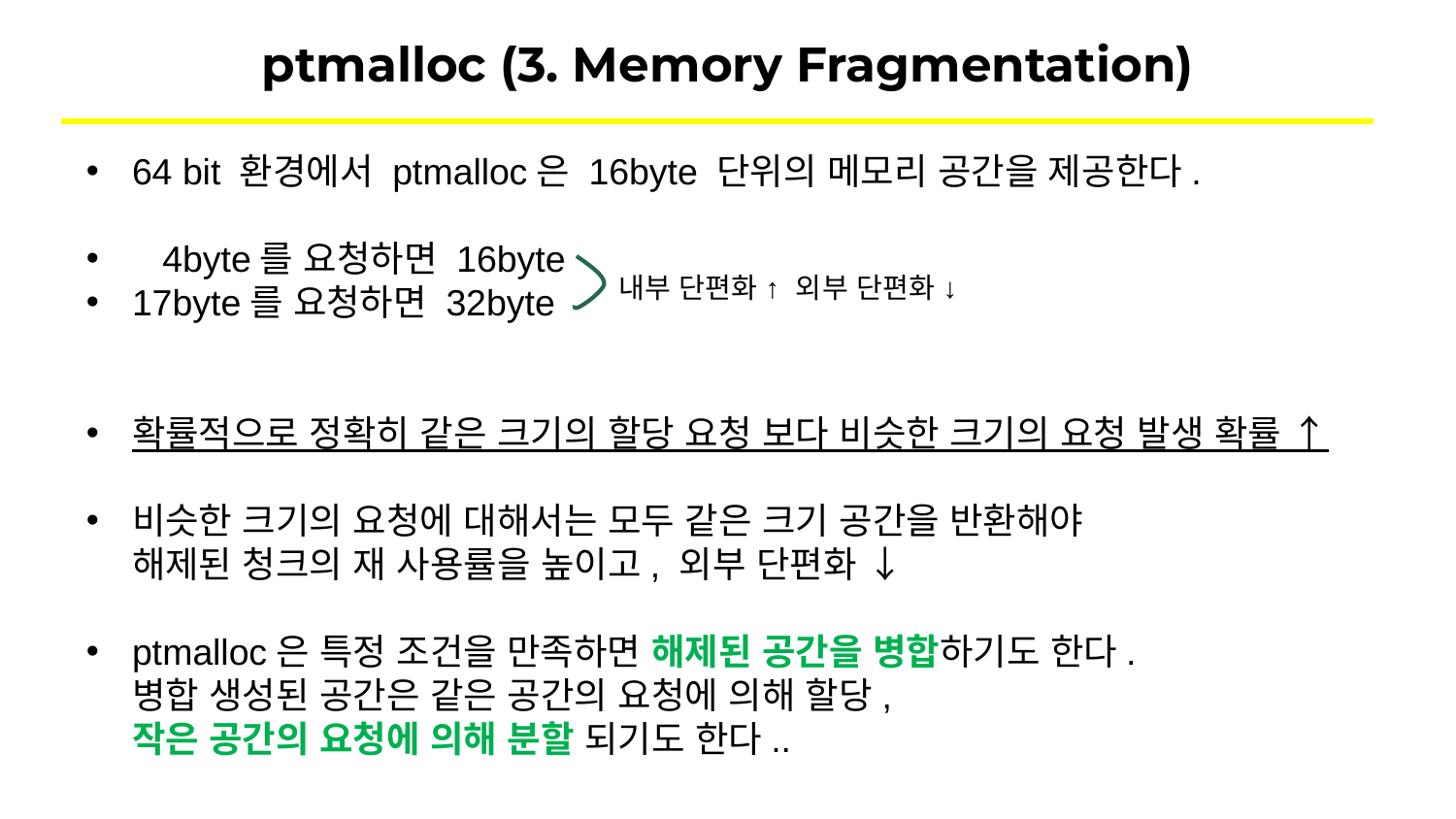

# ptmalloc (3. Memory Fragmentation)
64 bit 환경에서 ptmalloc은 16byte 단위의 메모리 공간을 제공한다.

   4byte를 요청하면 16byte
17byte를 요청하면 32byte

확률적으로 정확히 같은 크기의 할당 요청 보다 비슷한 크기의 요청 발생 확률 ↑

비슷한 크기의 요청에 대해서는 모두 같은 크기 공간을 반환해야
해제된 청크의 재 사용률을 높이고, 외부 단편화 ↓

ptmalloc은 특정 조건을 만족하면 해제된 공간을 병합하기도 한다.
병합 생성된 공간은 같은 공간의 요청에 의해 할당,
작은 공간의 요청에 의해 분할 되기도 한다..

내부 단편화 ↑  외부 단편화 ↓